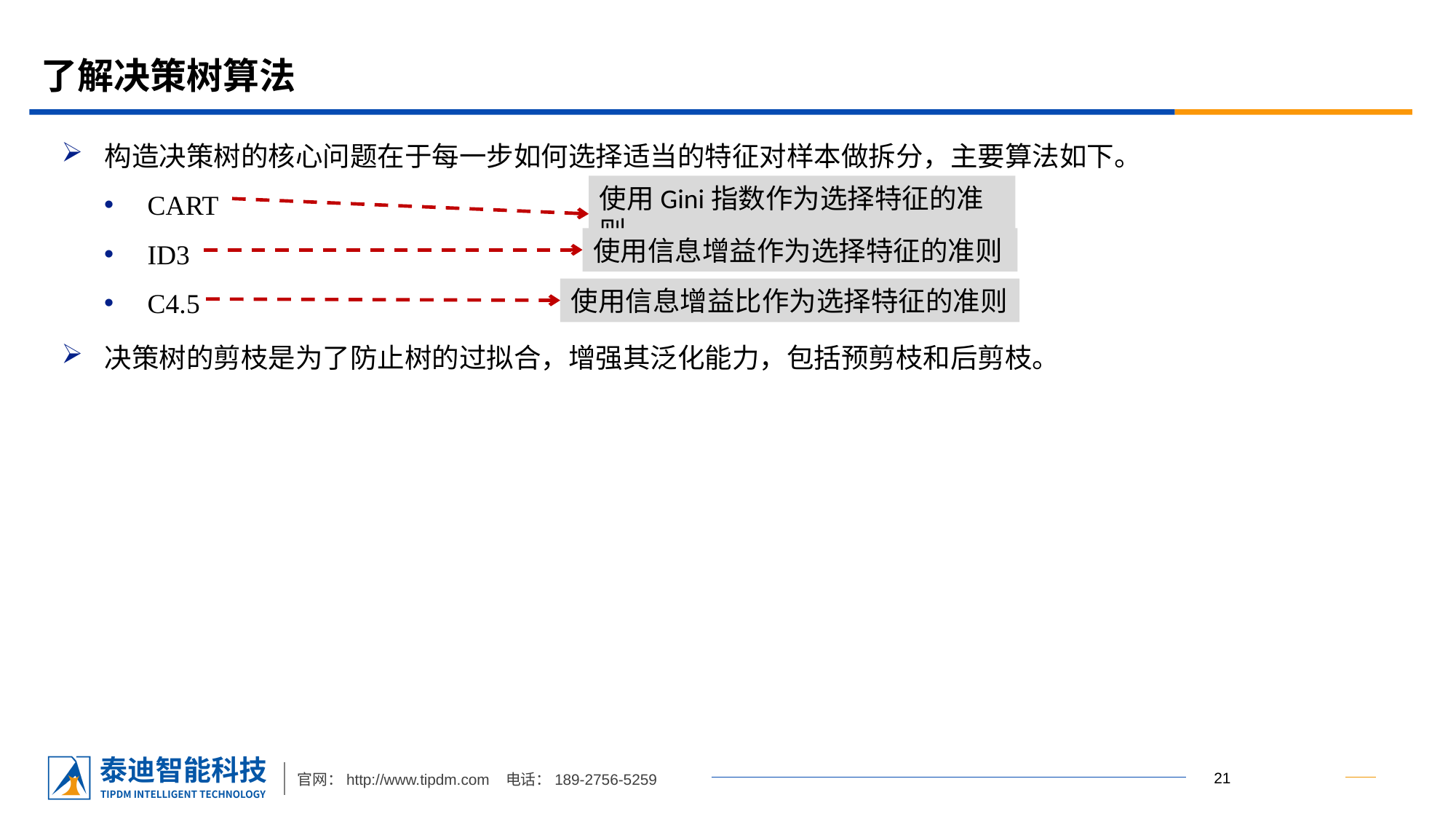

# 了解决策树算法
构造决策树的核心问题在于每一步如何选择适当的特征对样本做拆分，主要算法如下。
CART
ID3
C4.5
决策树的剪枝是为了防止树的过拟合，增强其泛化能力，包括预剪枝和后剪枝。
使用Gini指数作为选择特征的准则
使用信息增益作为选择特征的准则
使用信息增益比作为选择特征的准则